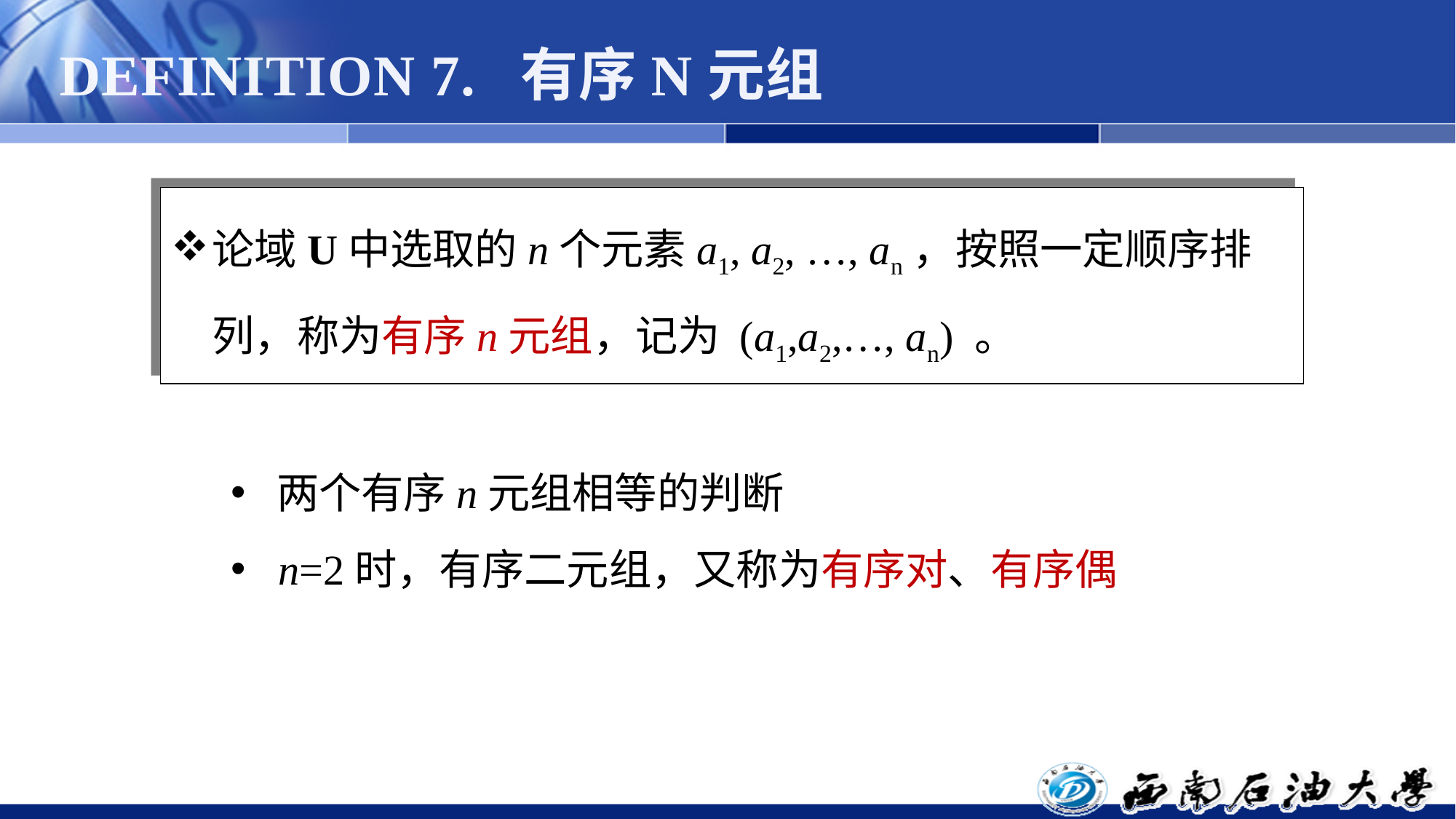

# DEFINITION 7.  有序N元组
论域U中选取的n个元素a1, a2, …, an，按照一定顺序排列，称为有序n元组，记为 (a1,a2,…, an) 。

 两个有序n元组相等的判断
  n=2时，有序二元组，又称为有序对、有序偶